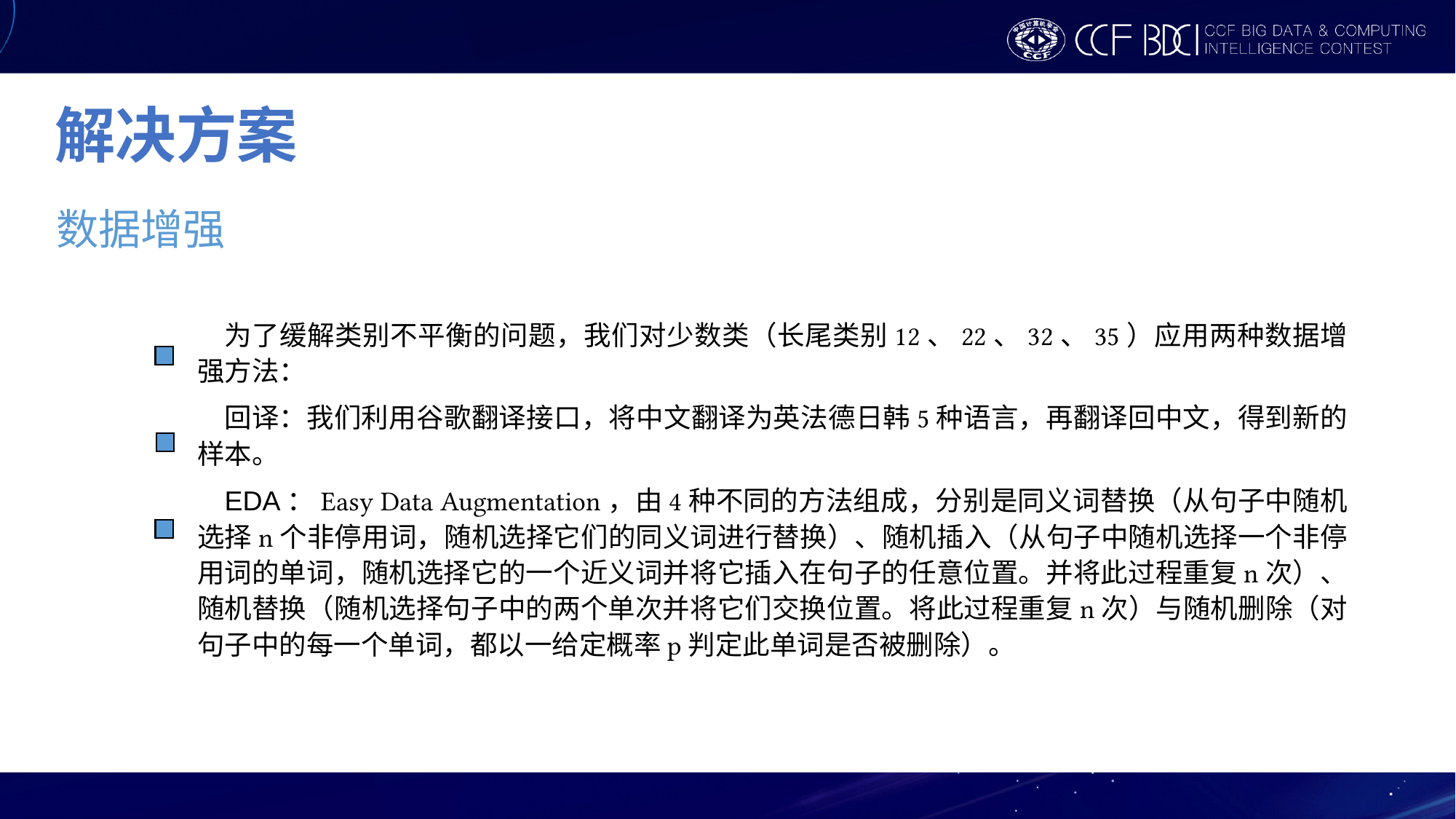

解决方案
数据增强
为了缓解类别不平衡的问题，我们对少数类（长尾类别12、22、32、35）应用两种数据增强方法：
回译：我们利用谷歌翻译接口，将中文翻译为英法德日韩5种语言，再翻译回中文，得到新的样本。
EDA：Easy Data Augmentation，由4种不同的方法组成，分别是同义词替换（从句子中随机选择n个非停用词，随机选择它们的同义词进行替换）、随机插入（从句子中随机选择一个非停用词的单词，随机选择它的一个近义词并将它插入在句子的任意位置。并将此过程重复n次）、随机替换（随机选择句子中的两个单次并将它们交换位置。将此过程重复n次）与随机删除（对句子中的每一个单词，都以一给定概率p判定此单词是否被删除）。